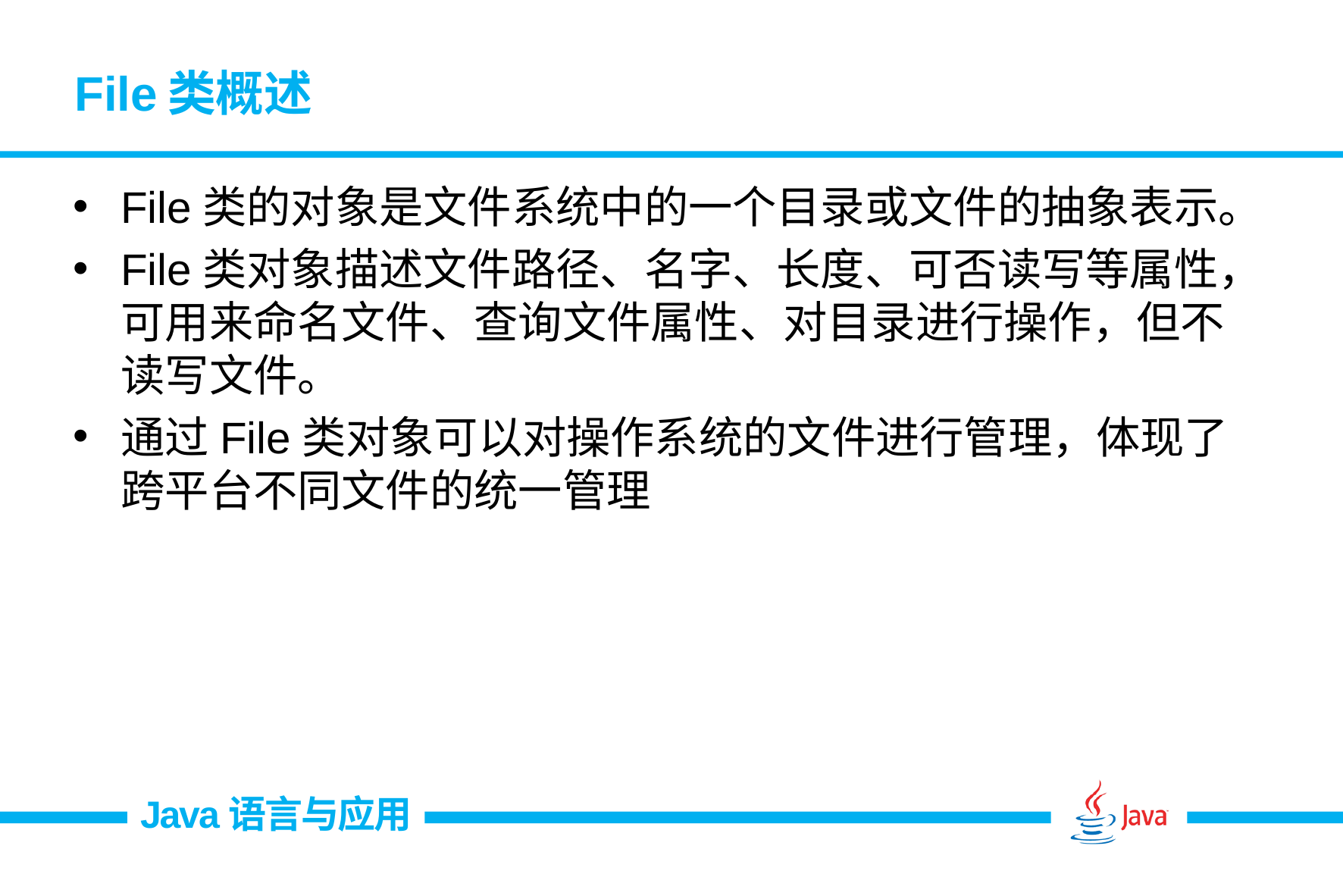

# File类概述
File类的对象是文件系统中的一个目录或文件的抽象表示。
File类对象描述文件路径、名字、长度、可否读写等属性，可用来命名文件、查询文件属性、对目录进行操作，但不读写文件。
通过File类对象可以对操作系统的文件进行管理，体现了跨平台不同文件的统一管理

9